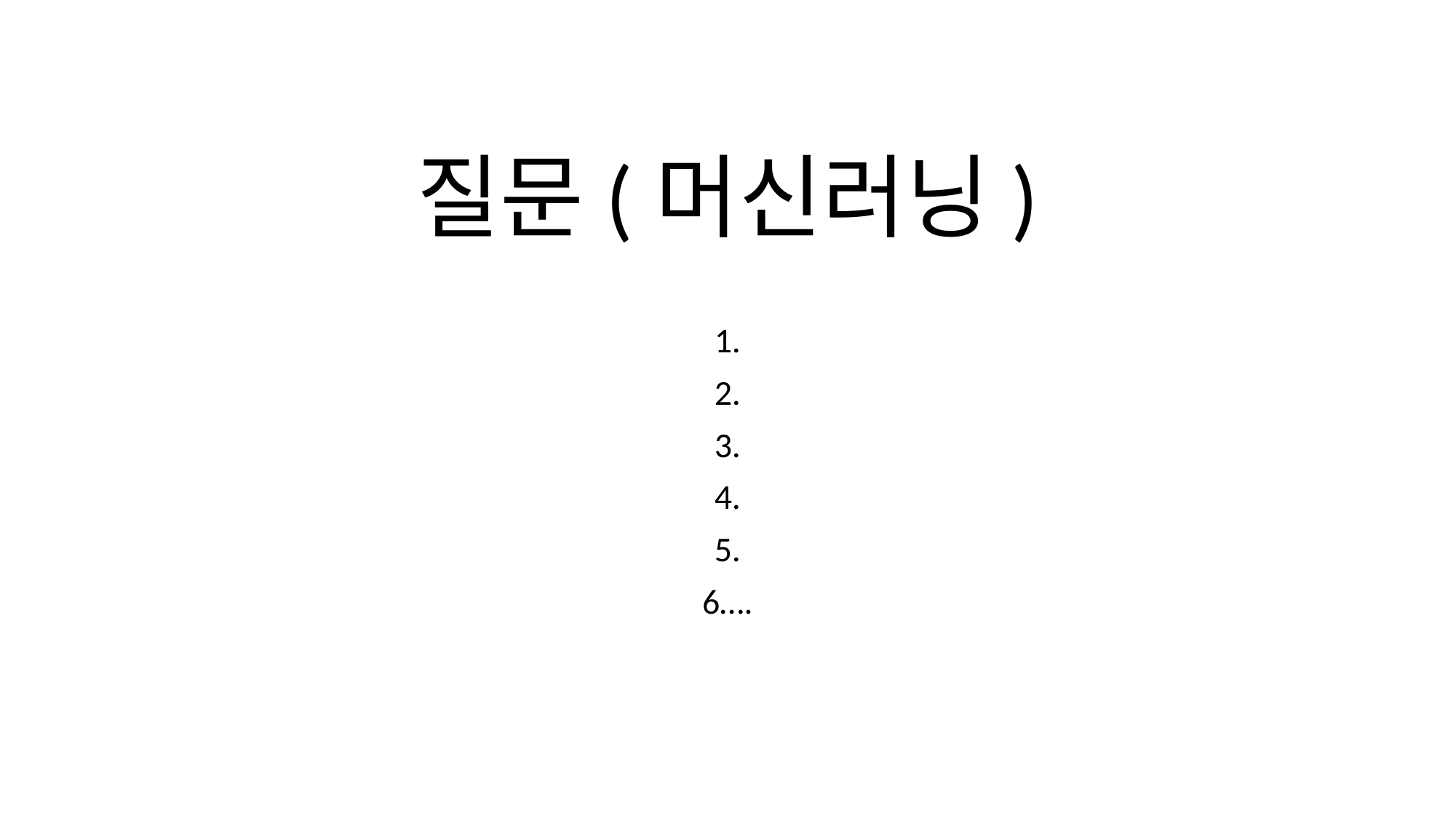

# 질문(머신러닝)
1.
2.
3.
4.
5.
6….